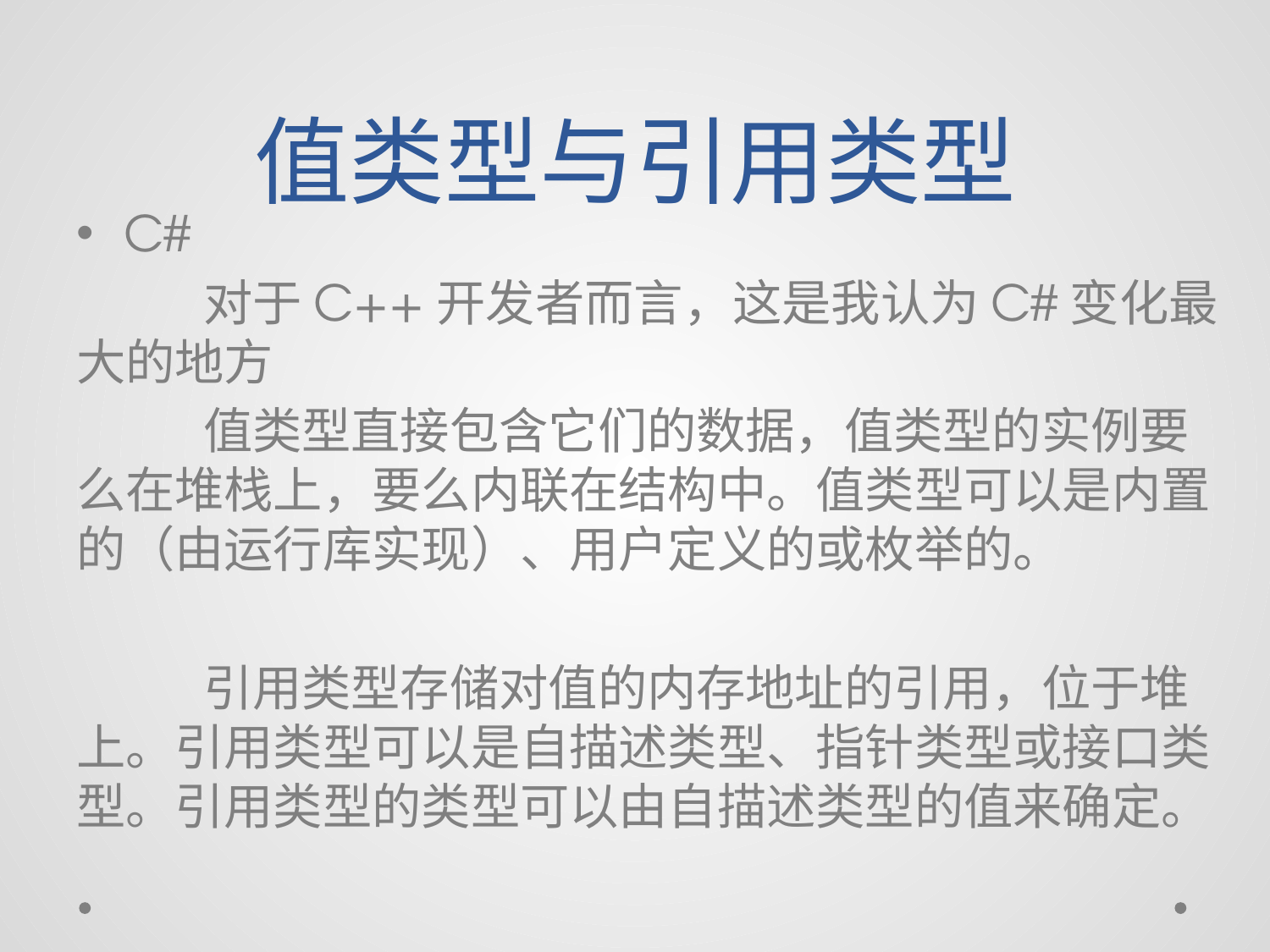

# 值类型与引用类型
C#
	对于C++开发者而言，这是我认为C#变化最大的地方
	值类型直接包含它们的数据，值类型的实例要么在堆栈上，要么内联在结构中。值类型可以是内置的（由运行库实现）、用户定义的或枚举的。

	引用类型存储对值的内存地址的引用，位于堆上。引用类型可以是自描述类型、指针类型或接口类型。引用类型的类型可以由自描述类型的值来确定。